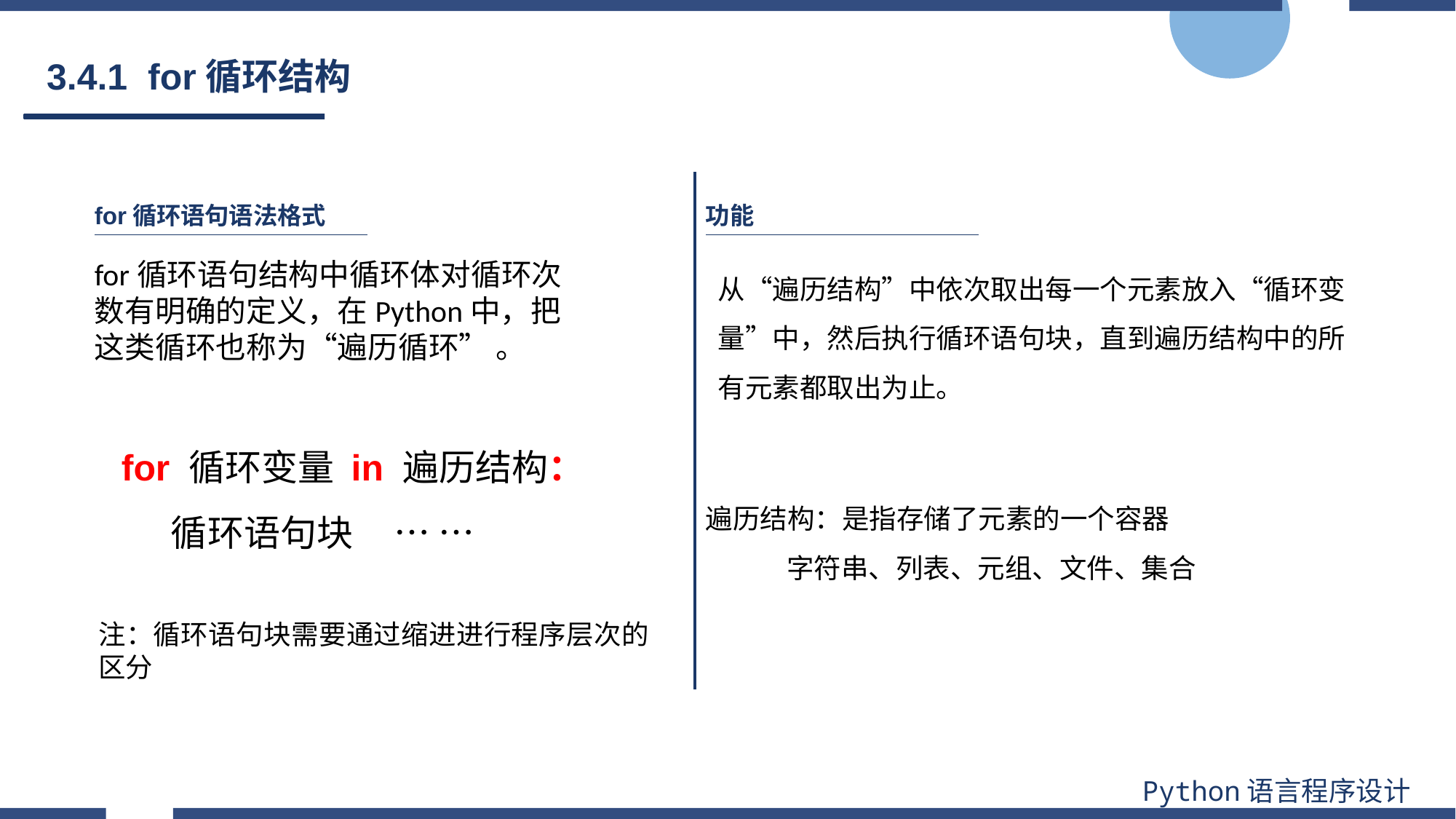

# 3.4.1  for循环结构
功能
for循环语句语法格式
for循环语句结构中循环体对循环次数有明确的定义，在Python中，把这类循环也称为“遍历循环” 。
从“遍历结构”中依次取出每一个元素放入“循环变量”中，然后执行循环语句块，直到遍历结构中的所有元素都取出为止。
for 循环变量 in 遍历结构：
     循环语句块     … …
遍历结构：是指存储了元素的一个容器
            字符串、列表、元组、文件、集合
注：循环语句块需要通过缩进进行程序层次的区分